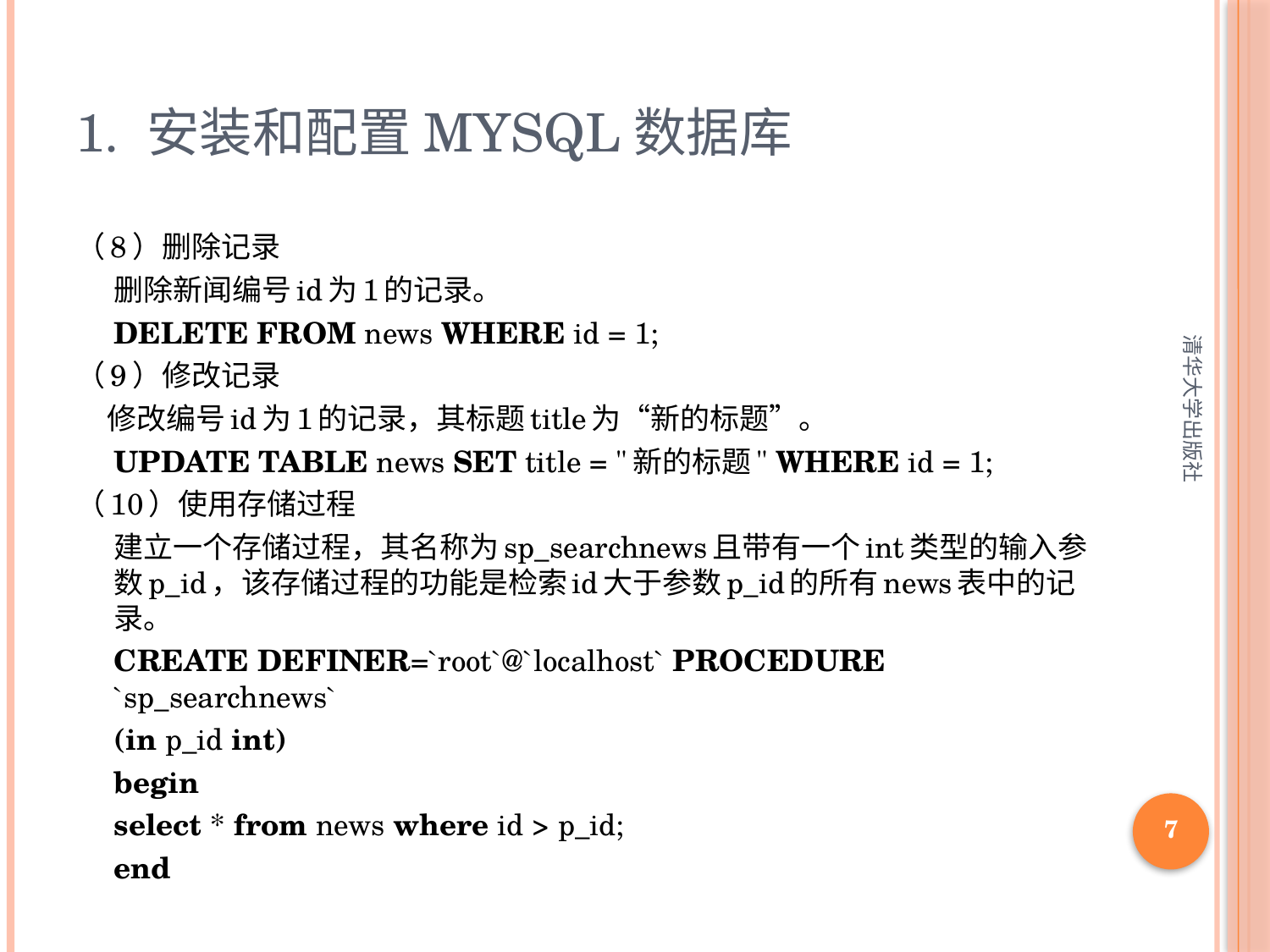

# 1. 安装和配置MySQL数据库
（8）删除记录
	删除新闻编号id为1的记录。
	DELETE FROM news WHERE id = 1;
（9）修改记录
    修改编号id为1的记录，其标题title为“新的标题”。
	UPDATE TABLE news SET title = "新的标题" WHERE id = 1;
（10）使用存储过程
	建立一个存储过程，其名称为sp_searchnews且带有一个int类型的输入参数p_id，该存储过程的功能是检索id大于参数p_id的所有news表中的记录。
	CREATE DEFINER=`root`@`localhost` PROCEDURE `sp_searchnews`
	(in p_id int)
	begin
	select * from news where id > p_id;
	end

清华大学出版社
7